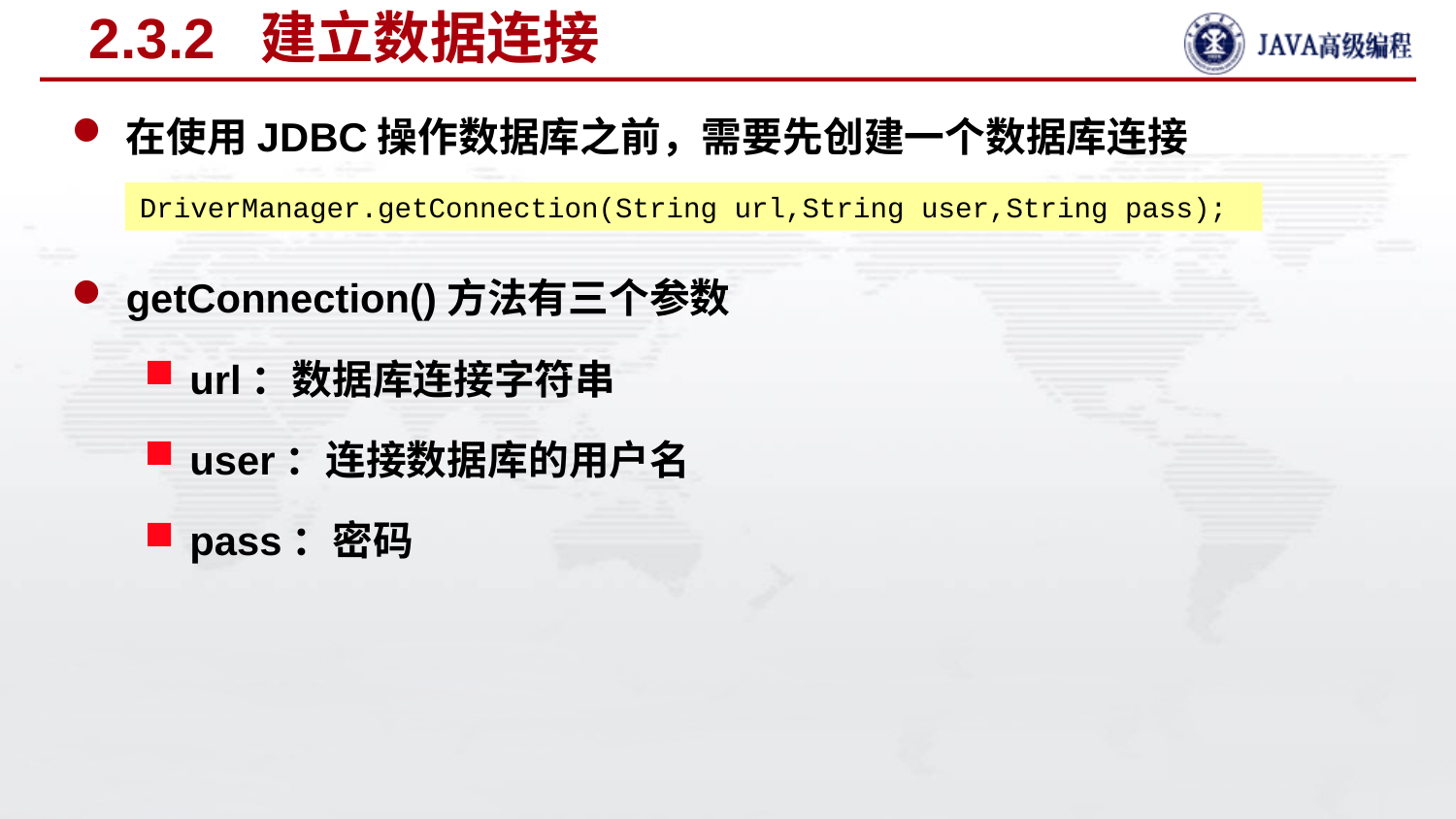

# 2.3.2  建立数据连接
在使用JDBC操作数据库之前，需要先创建一个数据库连接

getConnection()方法有三个参数
url：数据库连接字符串
user：连接数据库的用户名
pass：密码
DriverManager.getConnection(String url,String user,String pass);